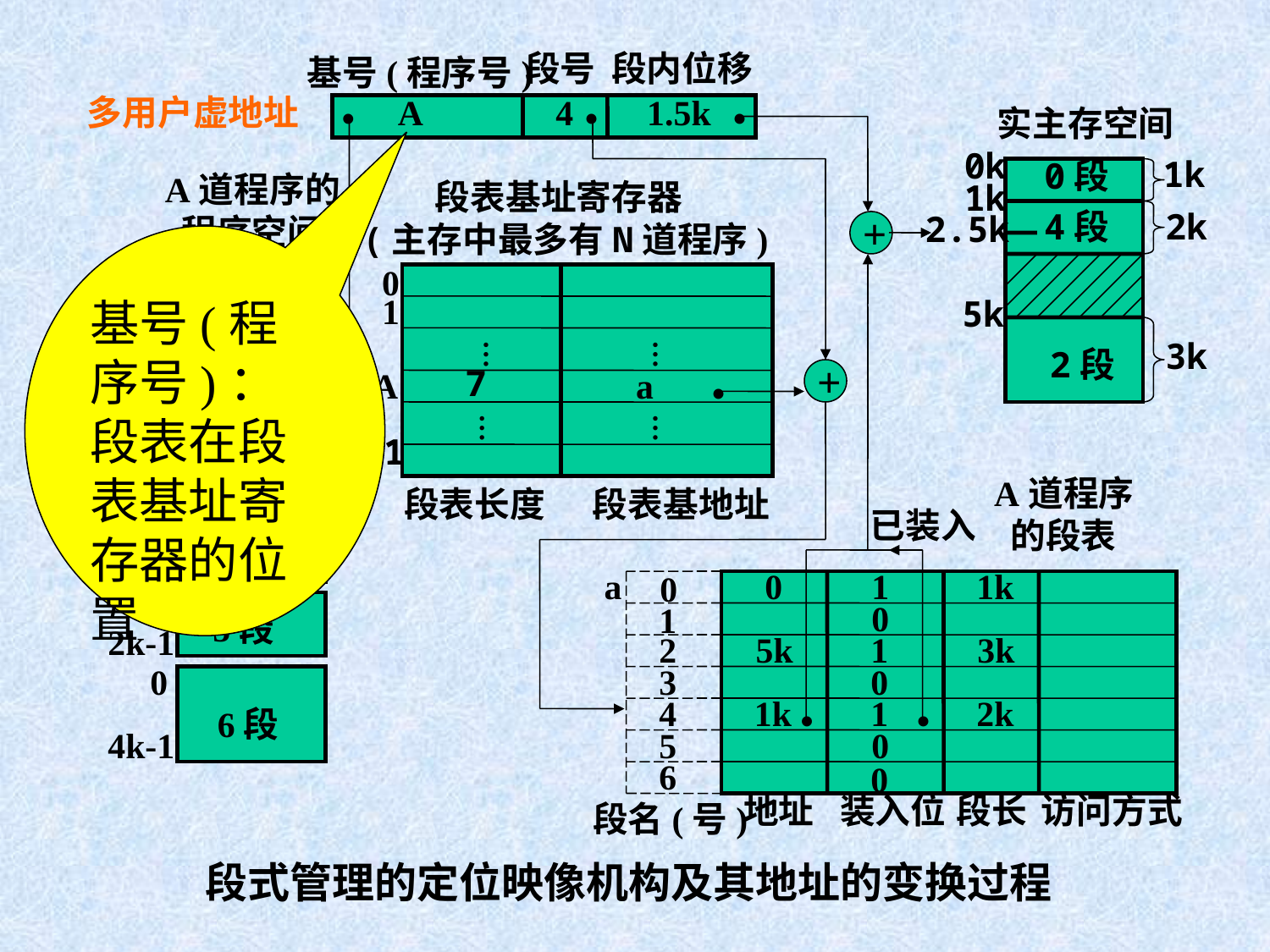

段号
段内位移
基号(程序号)
多用户虚地址
•
A
4
•
1.5k
•

实主存空间

0k
1k
0段

A道程序的
 程序空间
        段表基址寄存器
(主存中最多有N道程序)
1k
4段
2k
+
2.5k

0
基号(程序号)：段表在段表基址寄存器的位置

0段

0

1k-1

1
5k
0

1段

2k-1

…
…
3k
2段
+
7
A
a
•

0

2段

3k-1

…
…

N-1
0

3段

A道程序
 的段表
1k-1
段表长度
段表基地址
已装入
0

4段
2k-1

a
0
1
1k
0

0
0

1
5段

2k-1
2
5k
1
3k

0
3
0

4
1k
1
2k
•
•
6段

4k-1
5
0

6
0

地址
装入位
段长
访问方式
段名(号)

段式管理的定位映像机构及其地址的变换过程